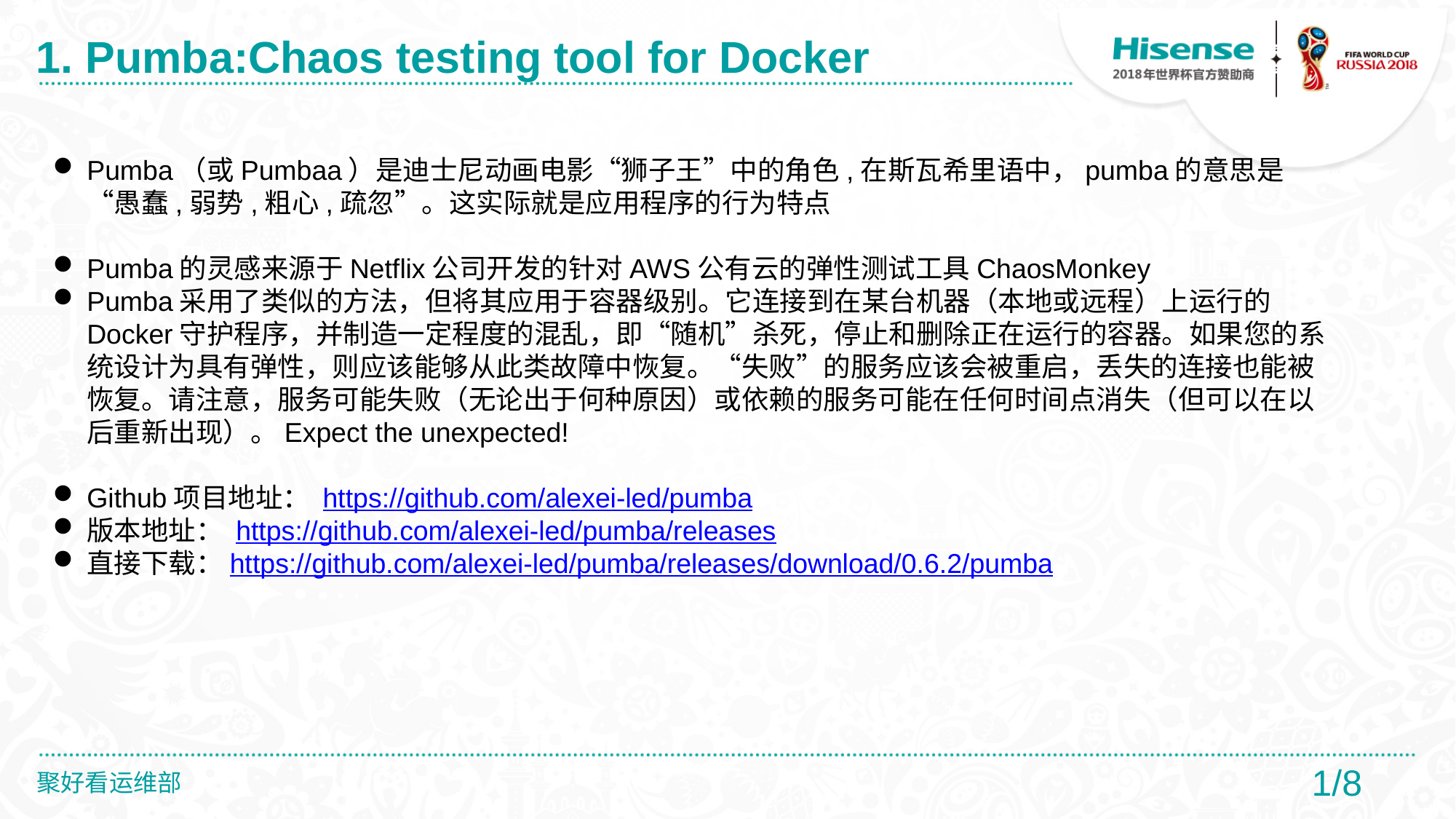

1. Pumba:Chaos testing tool for Docker

Pumba（或Pumbaa）是迪士尼动画电影“狮子王”中的角色,在斯瓦希里语中，pumba的意思是“愚蠢,弱势,粗心,疏忽”。这实际就是应用程序的行为特点

Pumba的灵感来源于Netflix公司开发的针对AWS公有云的弹性测试工具ChaosMonkey
Pumba采用了类似的方法，但将其应用于容器级别。它连接到在某台机器（本地或远程）上运行的Docker守护程序，并制造一定程度的混乱，即“随机”杀死，停止和删除正在运行的容器。如果您的系统设计为具有弹性，则应该能够从此类故障中恢复。“失败”的服务应该会被重启，丢失的连接也能被恢复。请注意，服务可能失败（无论出于何种原因）或依赖的服务可能在任何时间点消失（但可以在以后重新出现）。Expect the unexpected!

Github项目地址： https://github.com/alexei-led/pumba
版本地址： https://github.com/alexei-led/pumba/releases
直接下载：https://github.com/alexei-led/pumba/releases/download/0.6.2/pumba

1/8
聚好看运维部